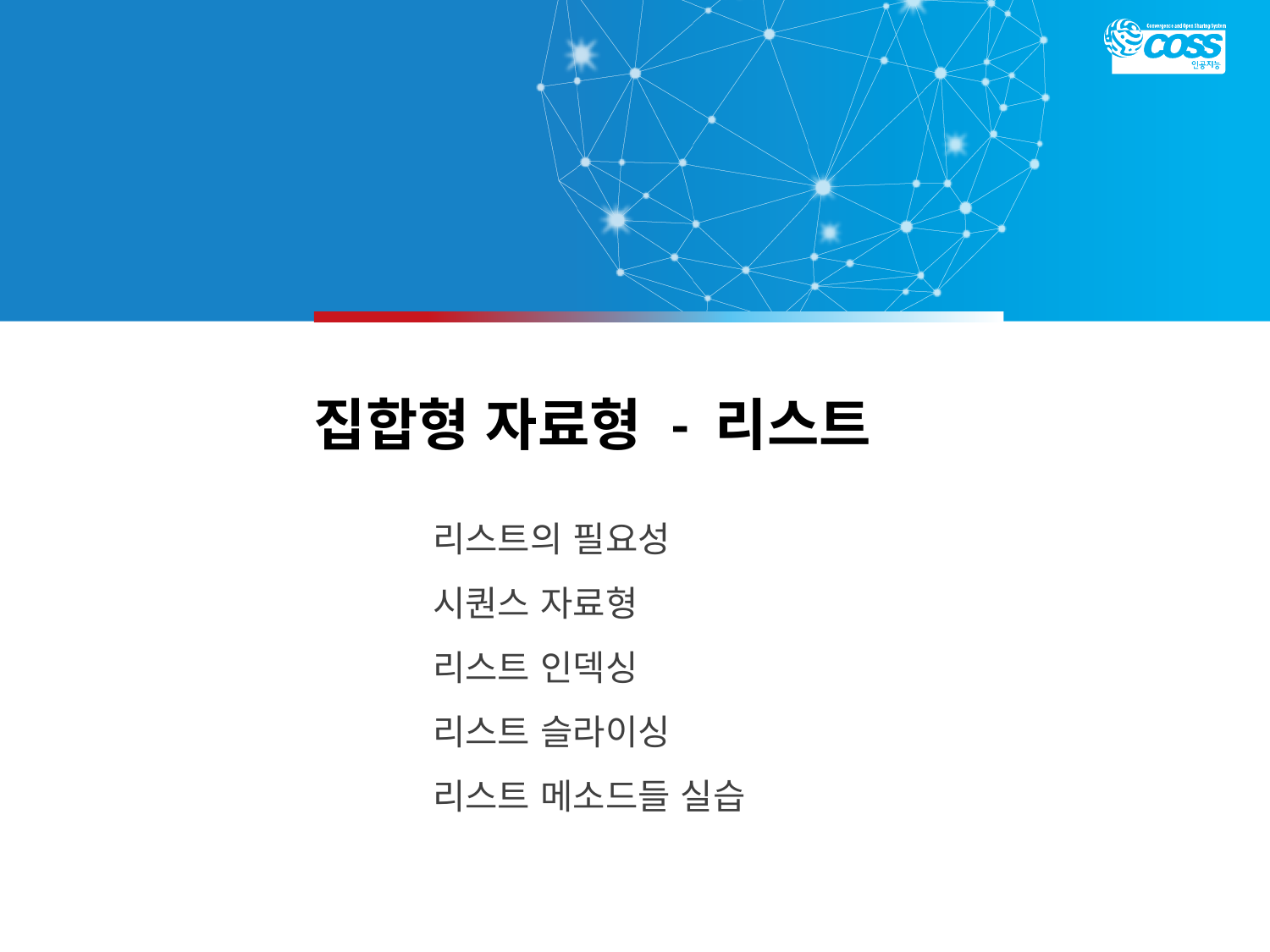

# 집합형 자료형 - 리스트
리스트의 필요성
시퀀스 자료형
리스트 인덱싱
리스트 슬라이싱
리스트 메소드들 실습